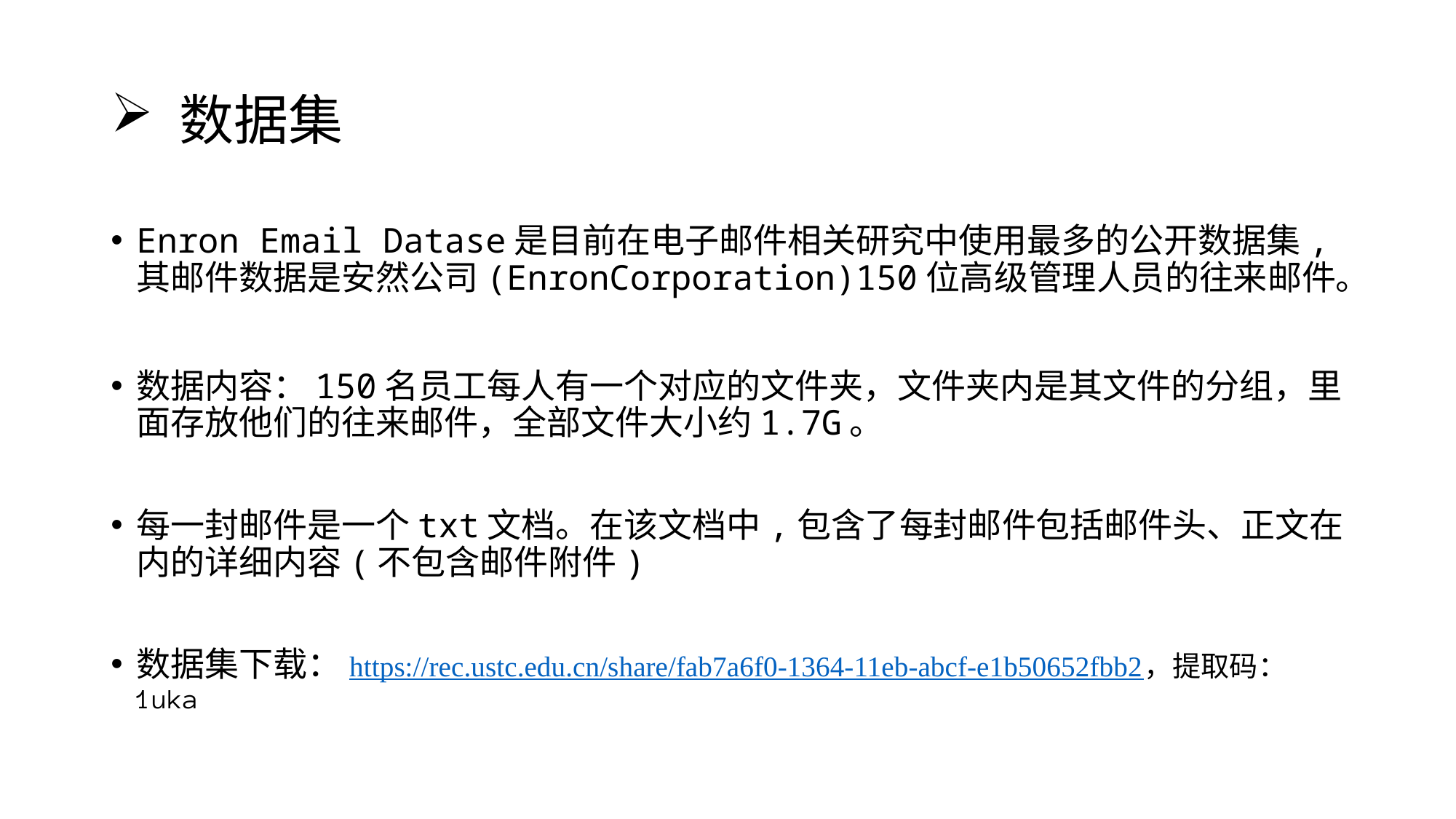

# 数据集
Enron Email Datase是目前在电子邮件相关研究中使用最多的公开数据集,其邮件数据是安然公司(EnronCorporation)150位高级管理人员的往来邮件。

数据内容：150名员工每人有一个对应的文件夹，文件夹内是其文件的分组，里面存放他们的往来邮件，全部文件大小约1.7G。

每一封邮件是一个txt文档。在该文档中,包含了每封邮件包括邮件头、正文在内的详细内容(不包含邮件附件)

数据集下载：https://rec.ustc.edu.cn/share/fab7a6f0-1364-11eb-abcf-e1b50652fbb2，提取码：1uka